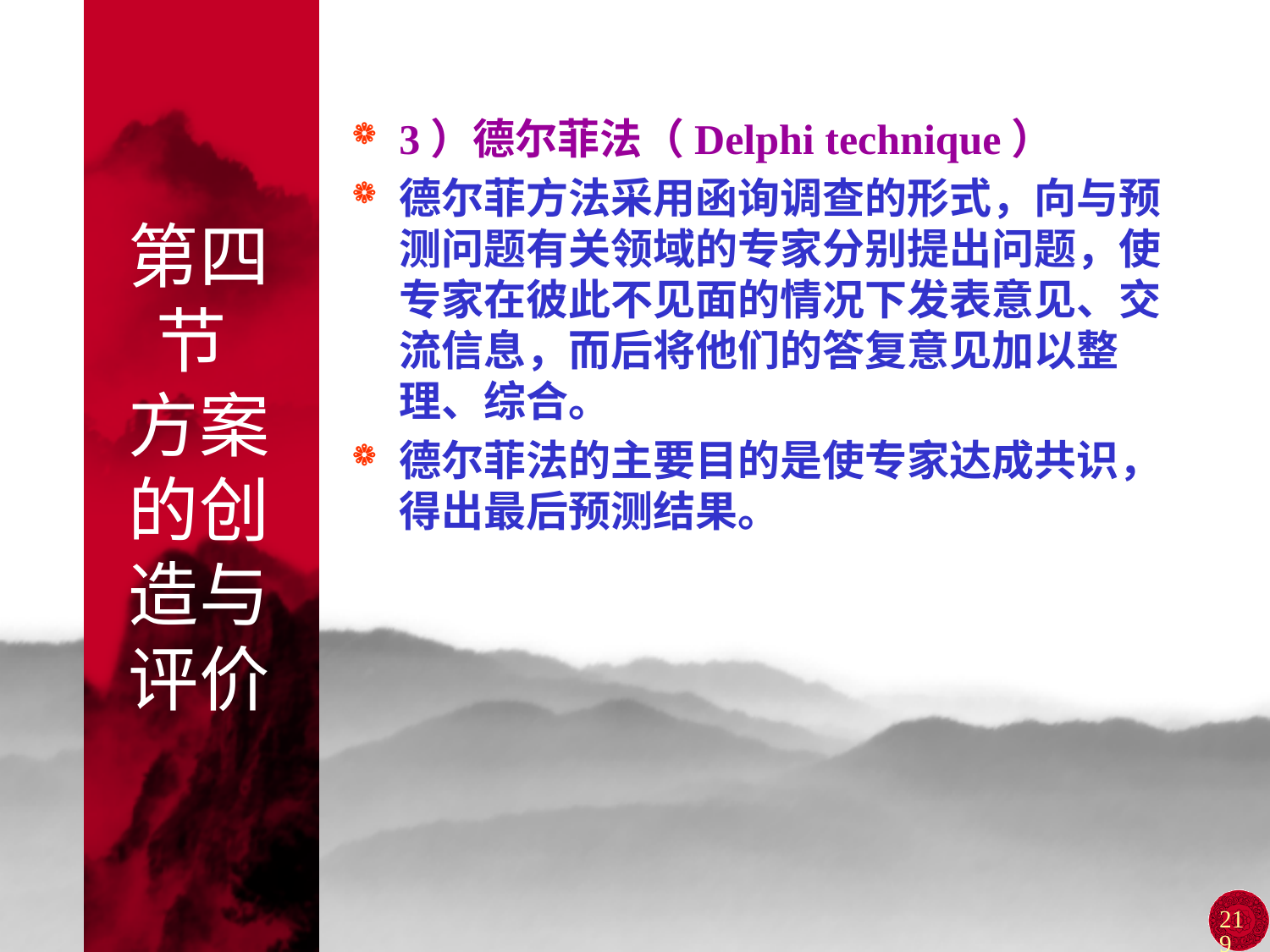

# 第四节  方案的创造与评价
3）德尔菲法（Delphi technique）
德尔菲方法采用函询调查的形式，向与预测问题有关领域的专家分别提出问题，使专家在彼此不见面的情况下发表意见、交流信息，而后将他们的答复意见加以整理、综合。
德尔菲法的主要目的是使专家达成共识，得出最后预测结果。
219